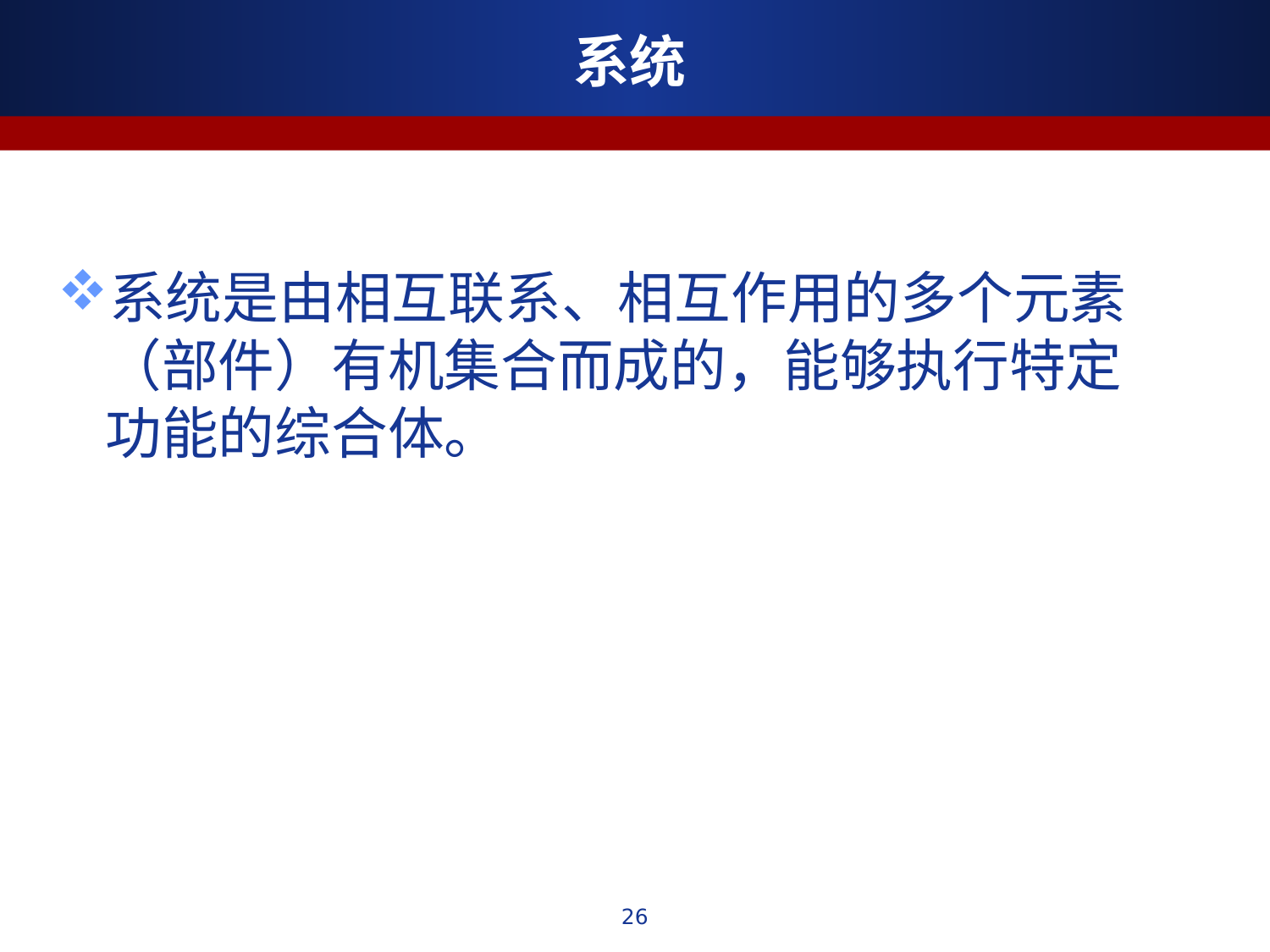

# 系统
系统是由相互联系、相互作用的多个元素（部件）有机集合而成的，能够执行特定功能的综合体。

26